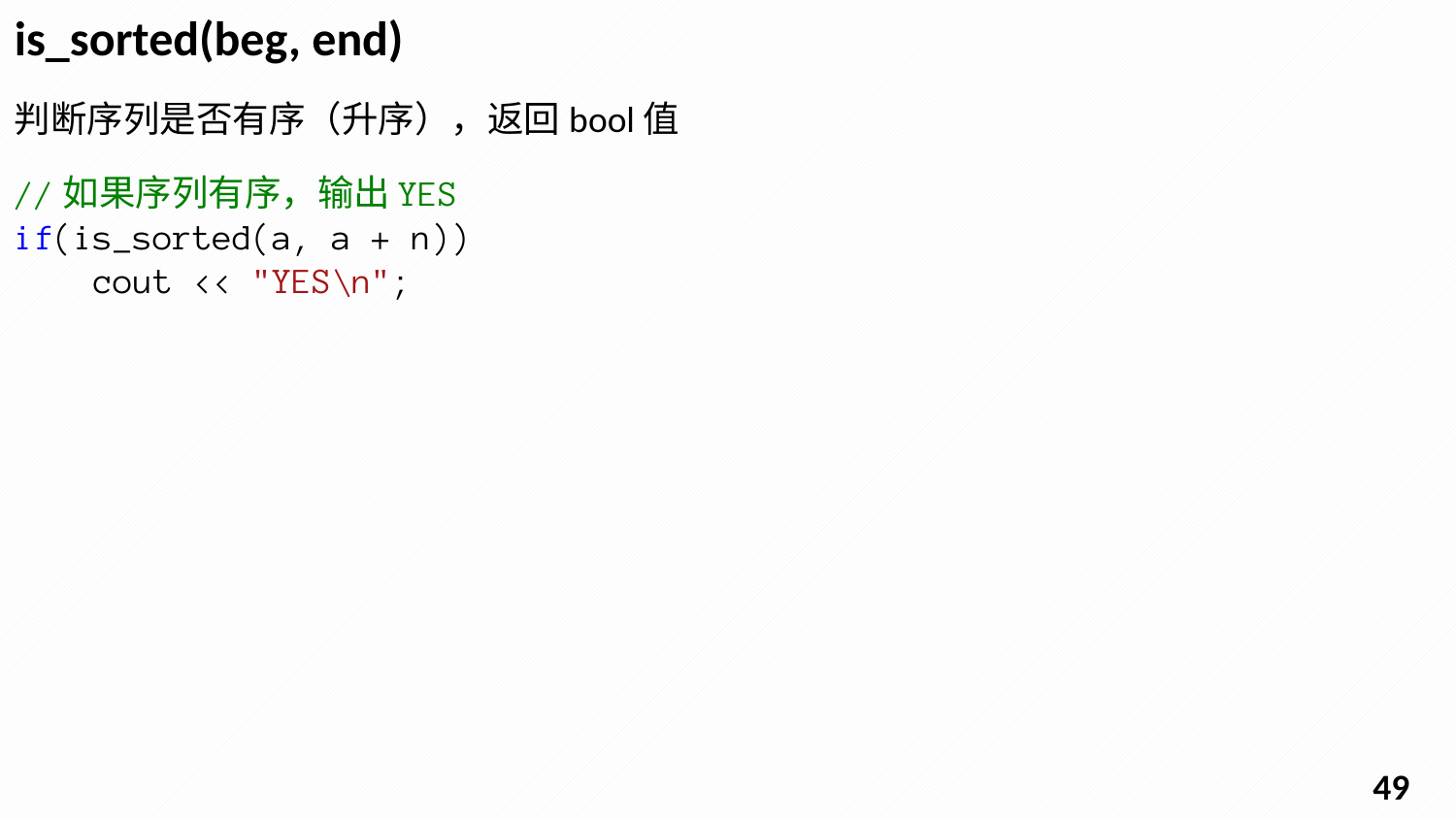

is_sorted(beg, end)
判断序列是否有序（升序），返回bool值
//如果序列有序，输出YES
if(is_sorted(a, a + n))
    cout << "YES\n";
49